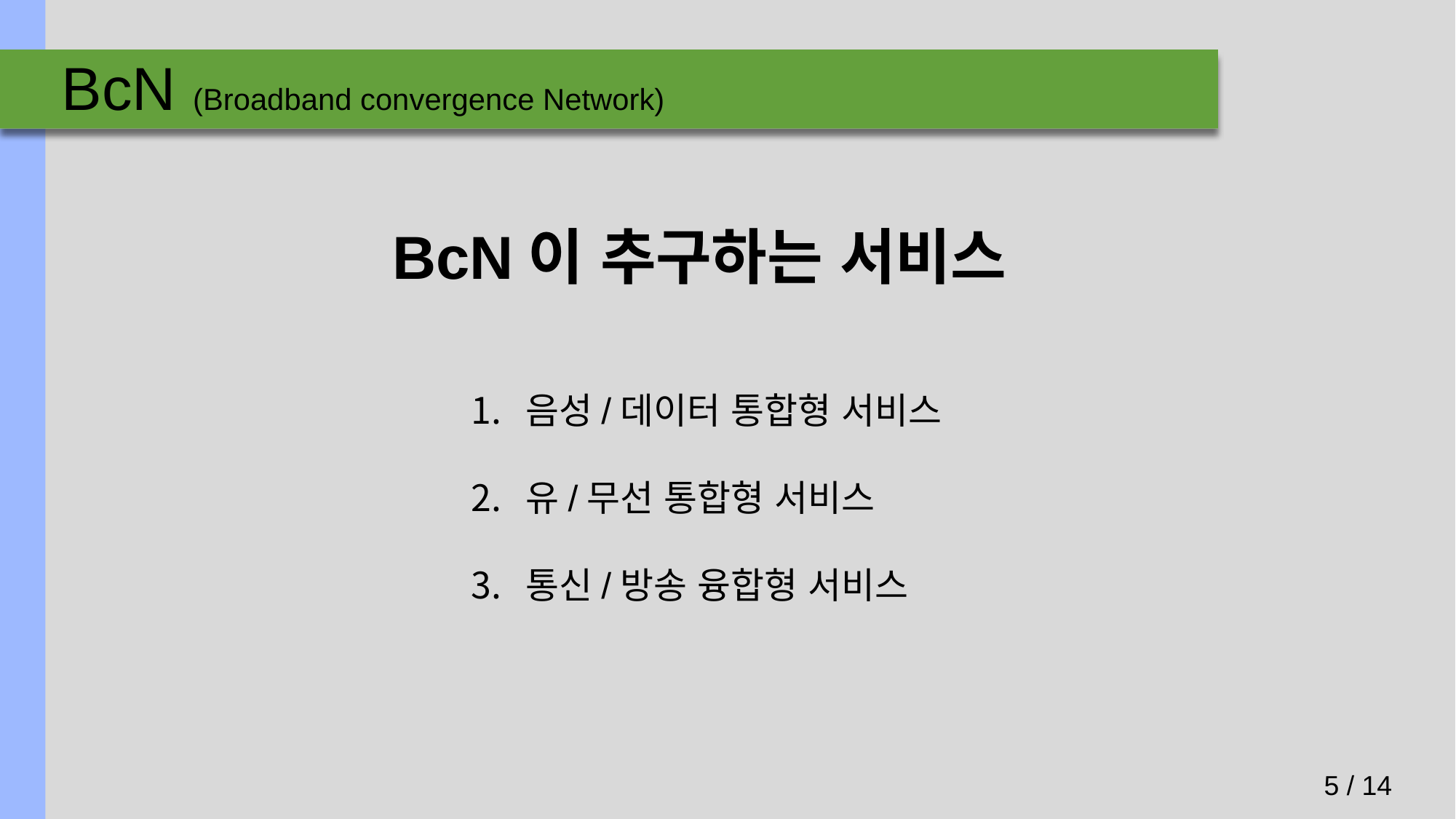

# BcN (Broadband convergence Network)
BcN이 추구하는 서비스
음성/데이터 통합형 서비스

유/무선 통합형 서비스

통신/방송 융합형 서비스
5 / 14